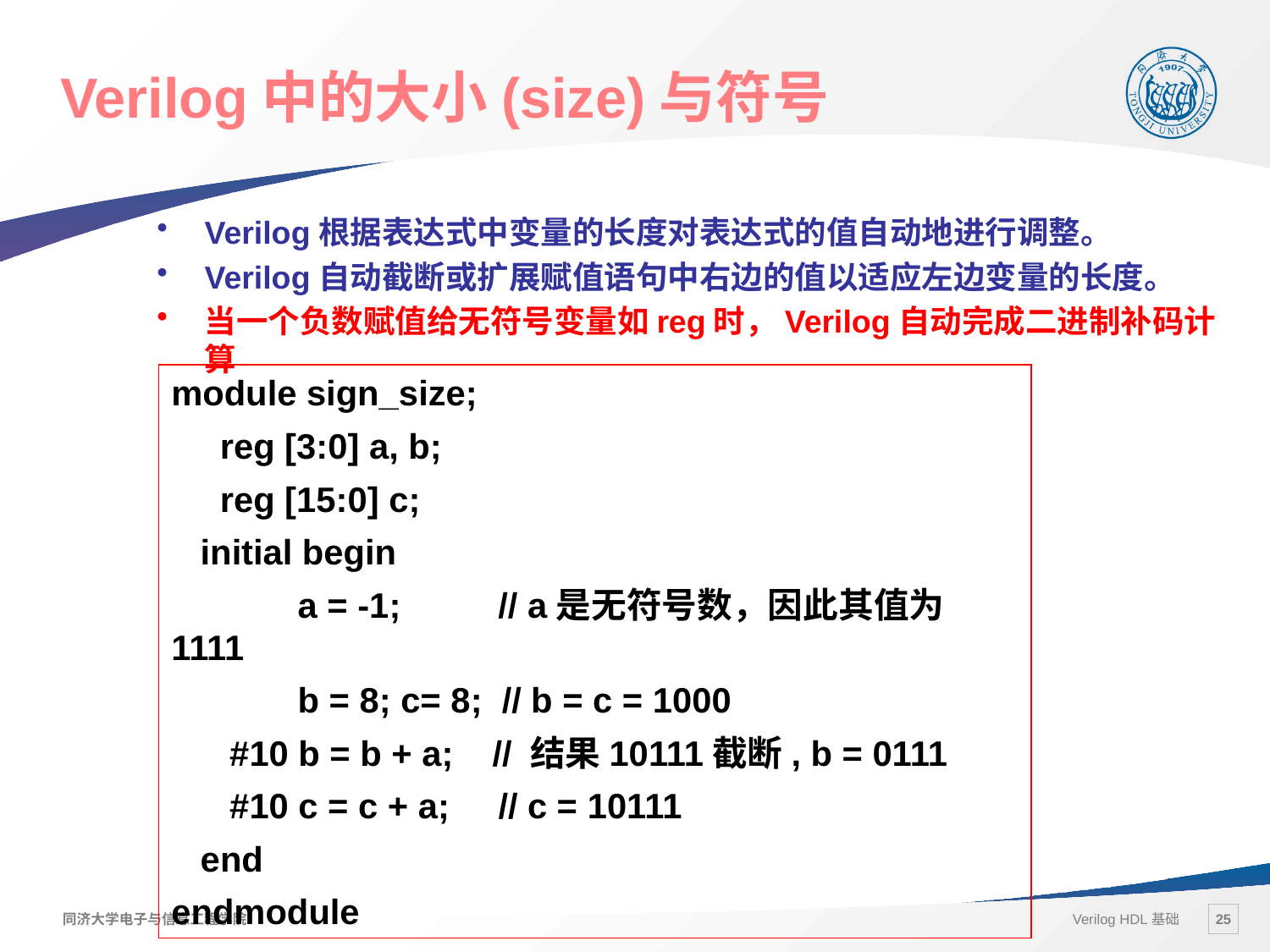

# Verilog中的大小(size)与符号
Verilog根据表达式中变量的长度对表达式的值自动地进行调整。
Verilog自动截断或扩展赋值语句中右边的值以适应左边变量的长度。
当一个负数赋值给无符号变量如reg时，Verilog自动完成二进制补码计算
module sign_size;
     reg [3:0] a, b;
     reg [15:0] c;
   initial begin
             a = -1;          // a是无符号数，因此其值为1111
             b = 8; c= 8;  // b = c = 1000
      #10 b = b + a;    // 结果10111截断, b = 0111
      #10 c = c + a;     // c = 10111
   end
endmodule